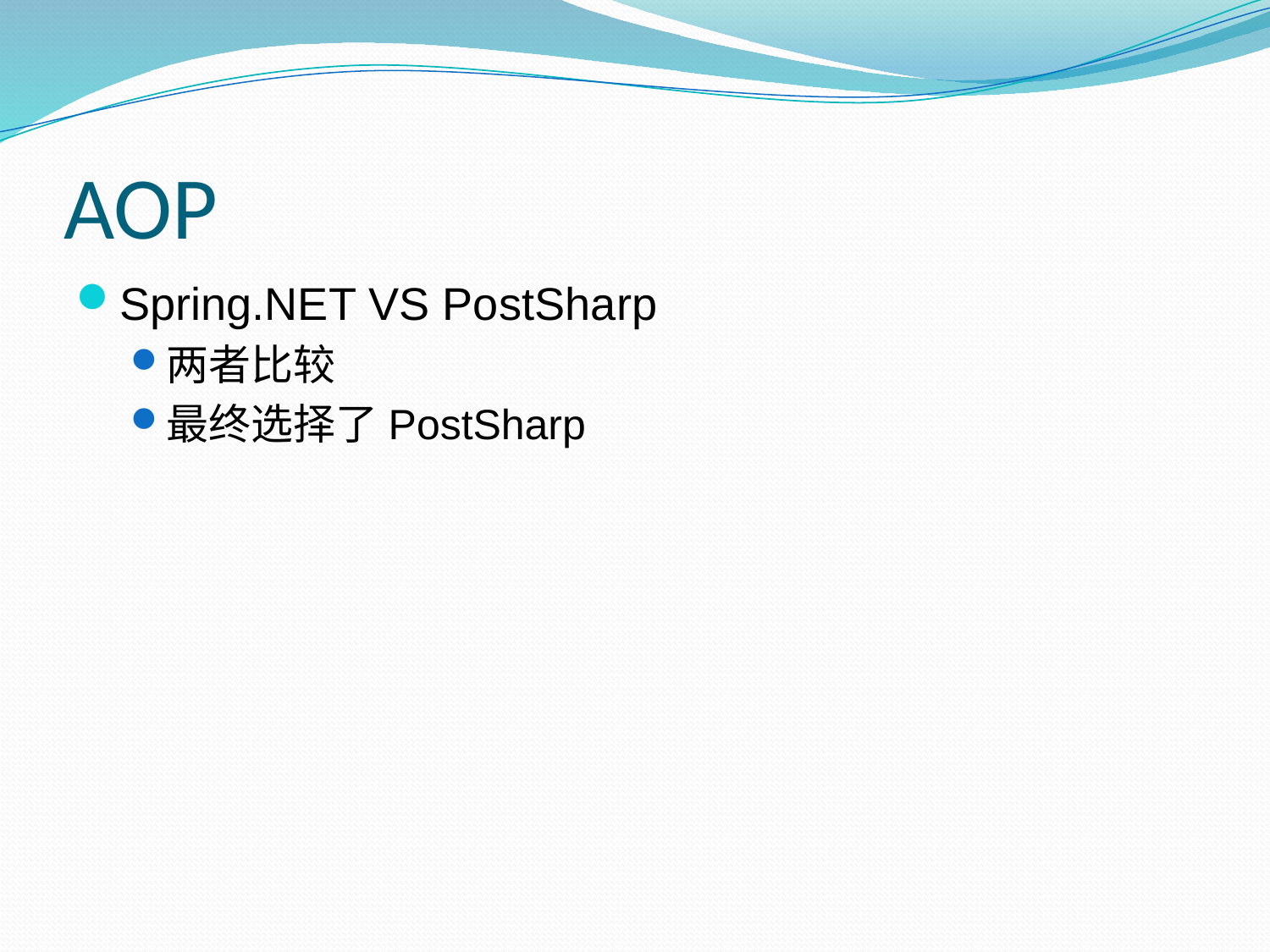

# AOP
Spring.NET VS PostSharp
两者比较
最终选择了PostSharp